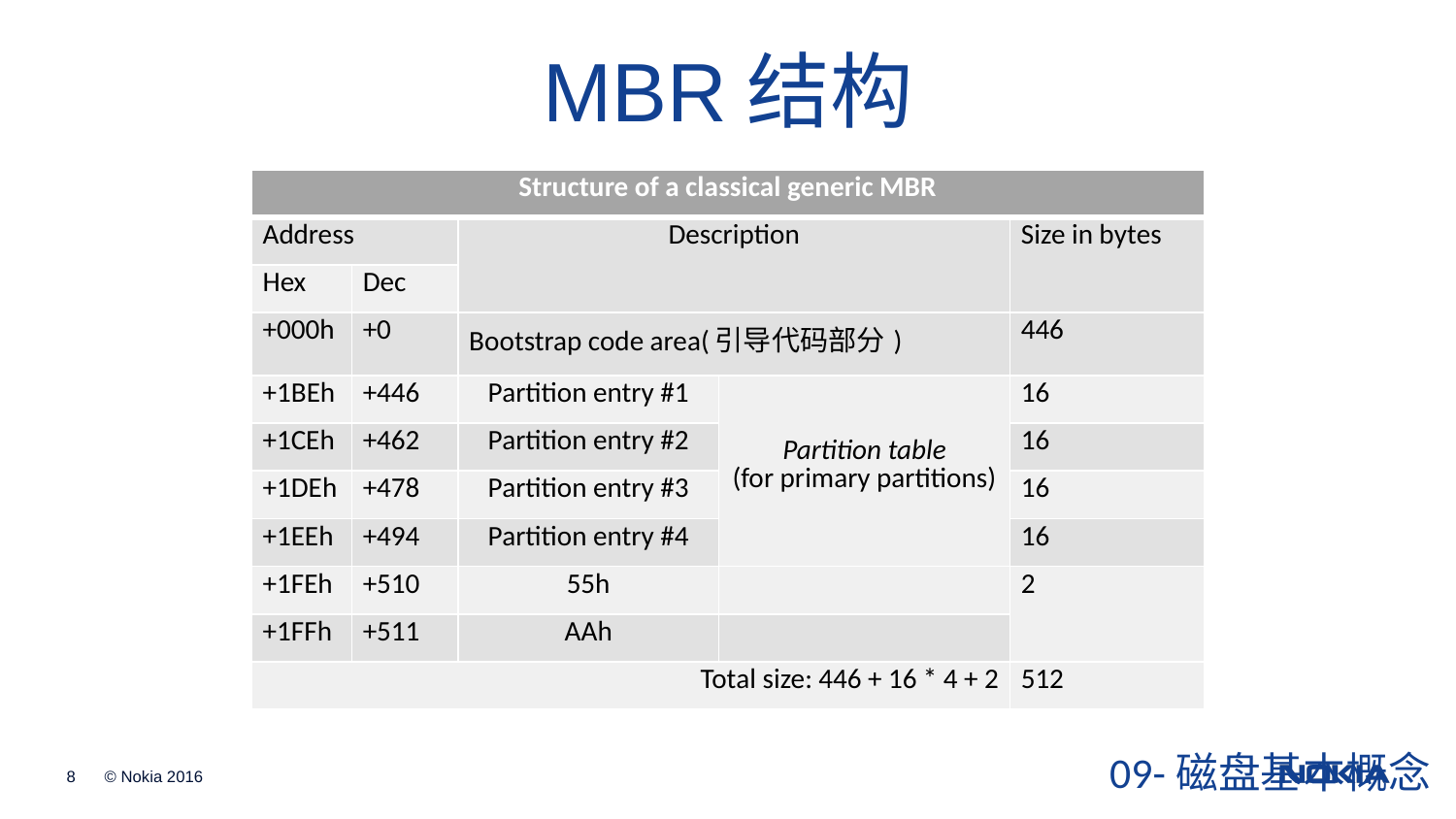

# MBR结构
| Structure of a classical generic MBR |  |  |  |  |
| --- | --- | --- | --- | --- |
| Address |  | Description |  | Size in bytes |
| Hex | Dec |  |  |  |
| +000h | +0 | Bootstrap code area(引导代码部分) |  | 446 |
| +1BEh | +446 | Partition entry #1 | Partition table (for primary partitions) | 16 |
| +1CEh | +462 | Partition entry #2 |  | 16 |
| +1DEh | +478 | Partition entry #3 |  | 16 |
| +1EEh | +494 | Partition entry #4 |  | 16 |
| +1FEh | +510 | 55h |  | 2 |
| +1FFh | +511 | AAh |  |  |
| Total size: 446 + 16 \* 4 + 2 |  |  |  | 512 |
09-磁盘基本概念